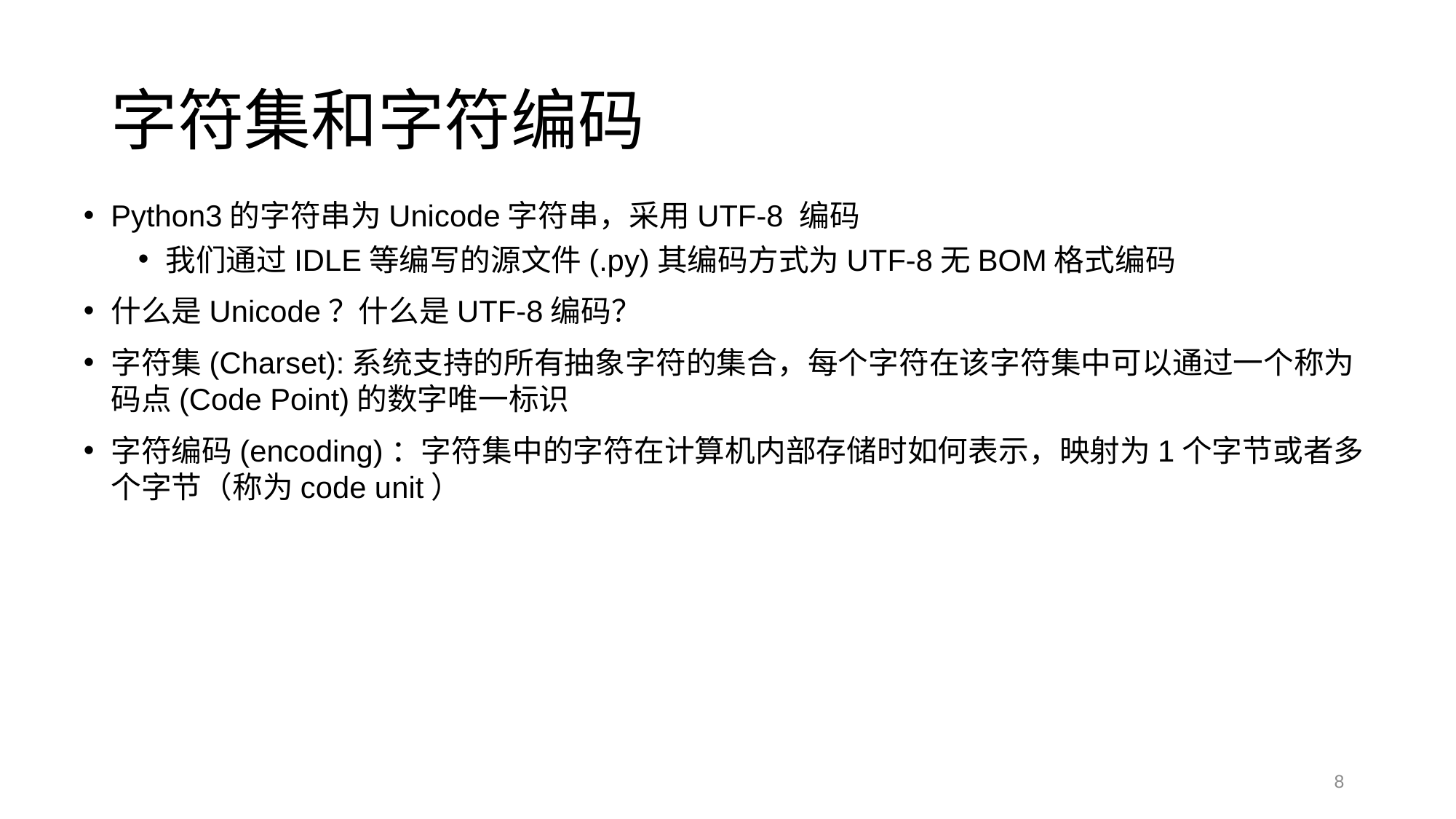

# 字符集和字符编码
Python3的字符串为Unicode字符串，采用UTF-8 编码
我们通过IDLE等编写的源文件(.py)其编码方式为UTF-8无BOM格式编码
什么是Unicode？什么是UTF-8编码？
字符集(Charset):系统支持的所有抽象字符的集合，每个字符在该字符集中可以通过一个称为码点(Code Point)的数字唯一标识
字符编码(encoding)：字符集中的字符在计算机内部存储时如何表示，映射为1个字节或者多个字节（称为code unit）

8